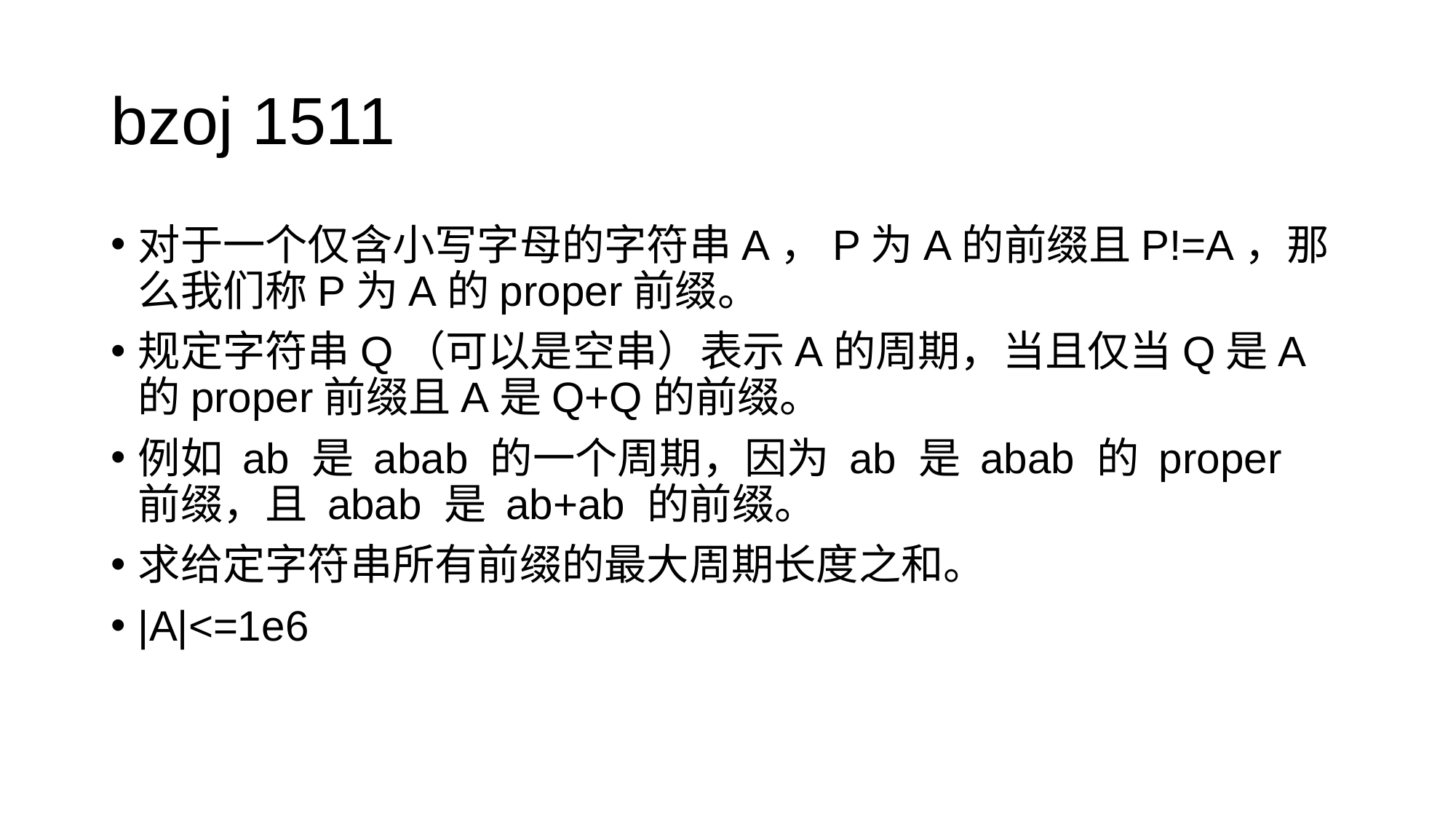

# bzoj 1511
对于一个仅含小写字母的字符串A，P为A的前缀且P!=A，那么我们称P为A的proper前缀。
规定字符串Q（可以是空串）表示A的周期，当且仅当Q是A的proper前缀且A是Q+Q的前缀。
例如 ab 是 abab 的一个周期，因为 ab 是 abab 的 proper 前缀，且 abab 是 ab+ab 的前缀。
求给定字符串所有前缀的最大周期长度之和。
|A|<=1e6